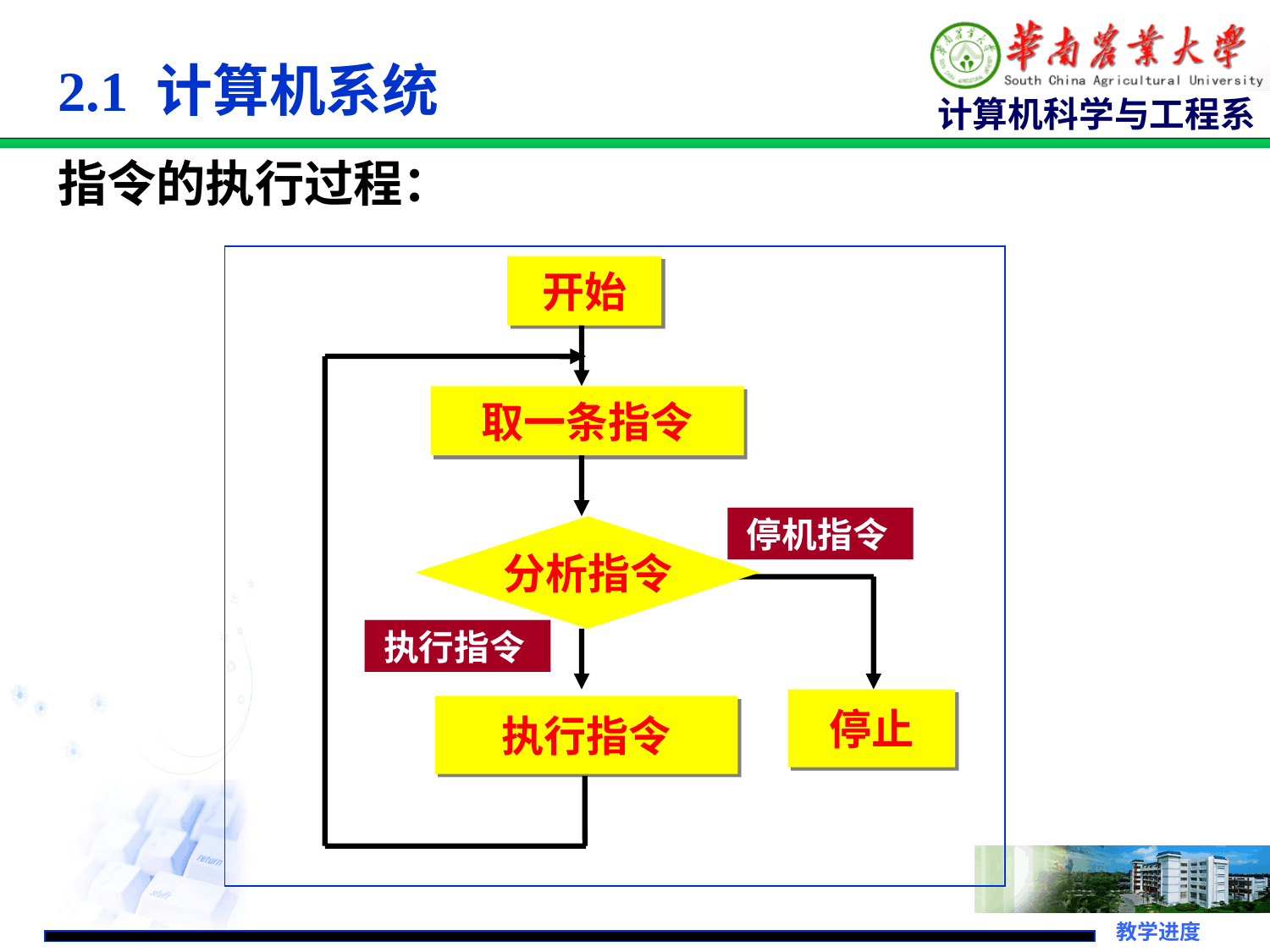

# 2.1 计算机系统
指令的执行过程：

开始

取一条指令

 停机指令
分析指令

 执行指令

停止
执行指令